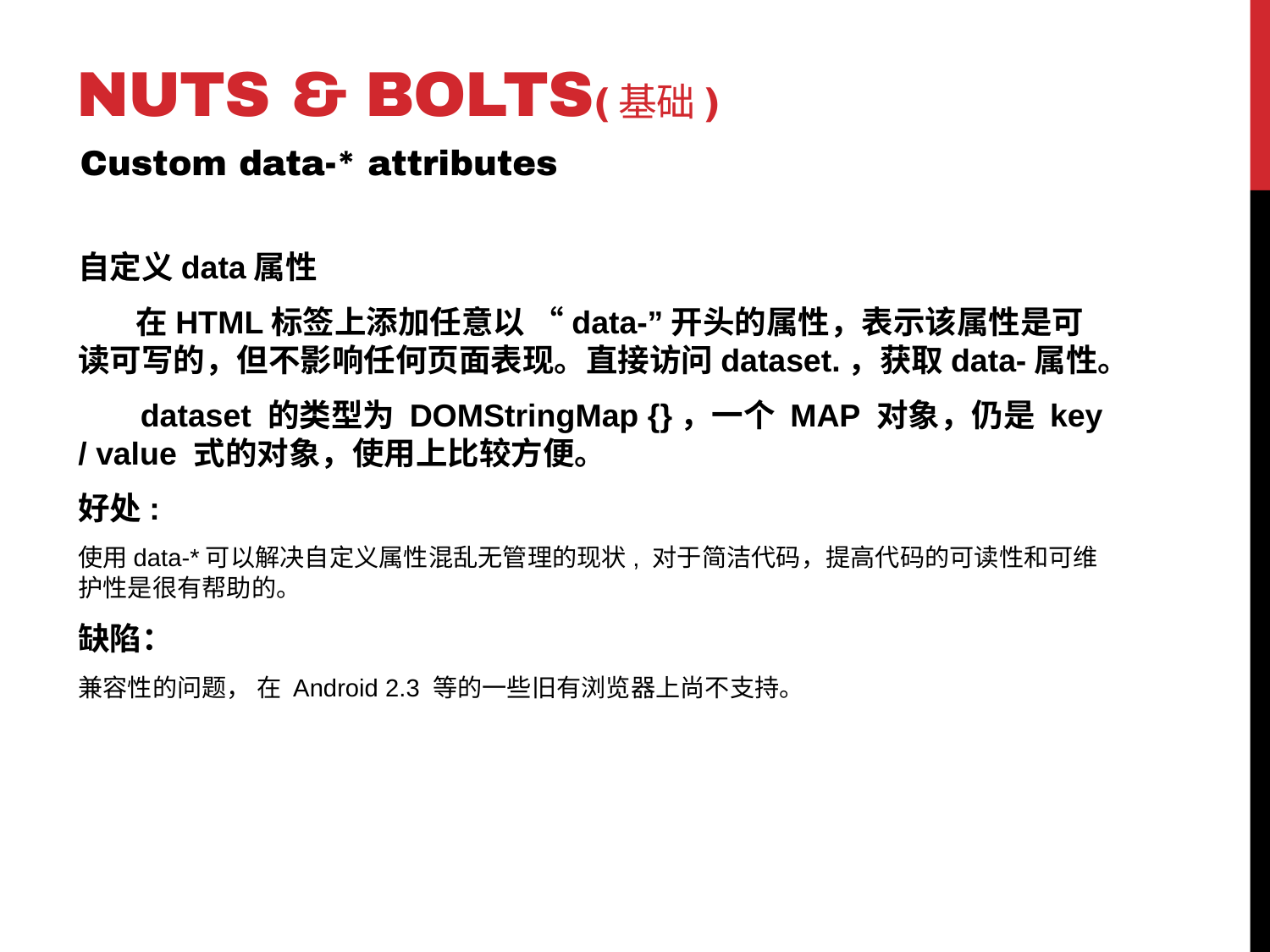

# Nuts & Bolts(基础)
Custom data-* attributes
自定义data属性
       在HTML标签上添加任意以 “data-”开头的属性，表示该属性是可读可写的，但不影响任何页面表现。直接访问dataset.，获取data-属性。
       dataset 的类型为 DOMStringMap {}，一个 MAP 对象，仍是 key / value 式的对象，使用上比较方便。
好处:
使用data-*可以解决自定义属性混乱无管理的现状, 对于简洁代码，提高代码的可读性和可维护性是很有帮助的。
缺陷：
兼容性的问题， 在 Android 2.3 等的一些旧有浏览器上尚不支持。